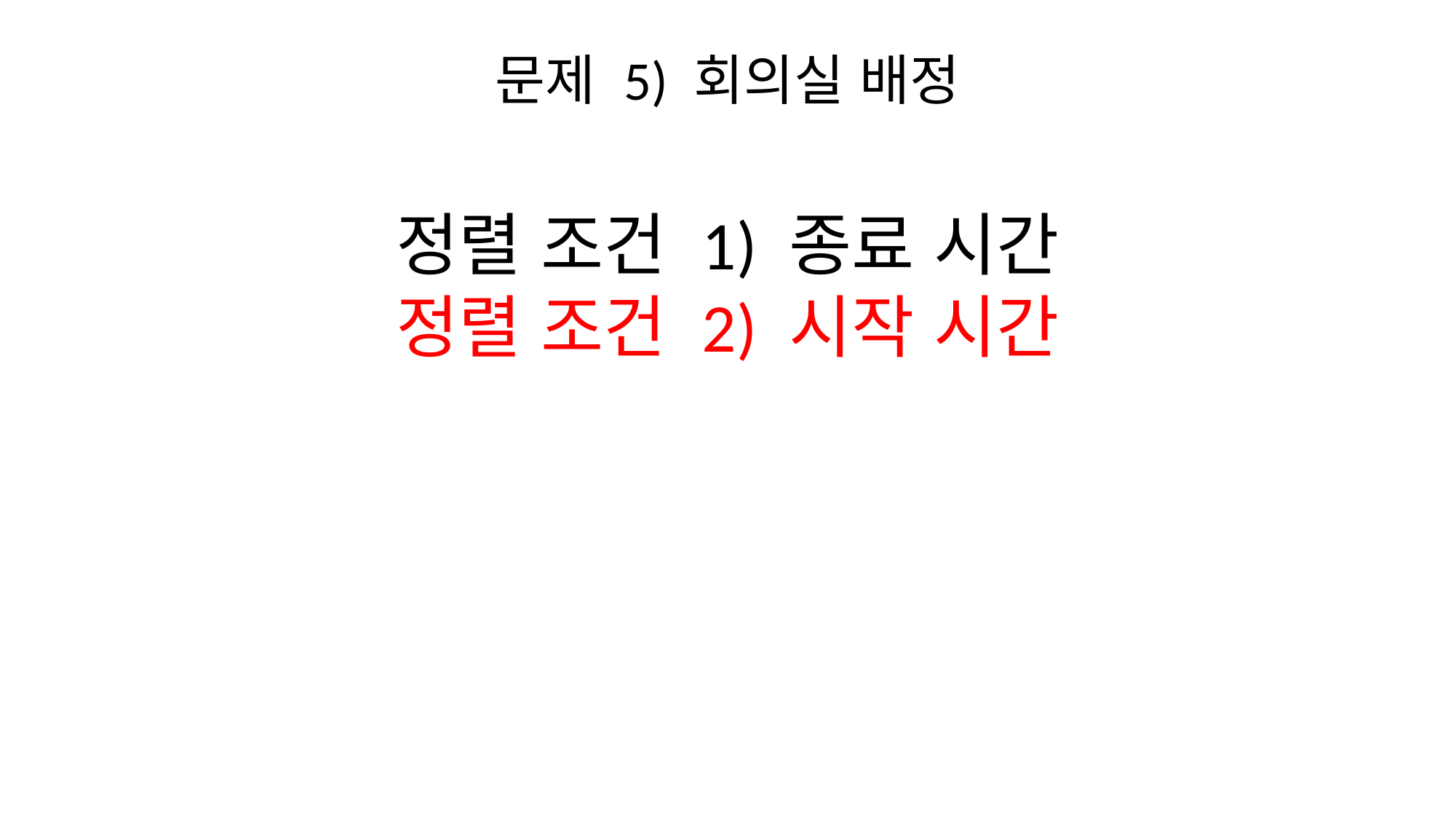

# 문제 5) 회의실 배정
정렬 조건 1) 종료 시간
정렬 조건 2) 시작 시간